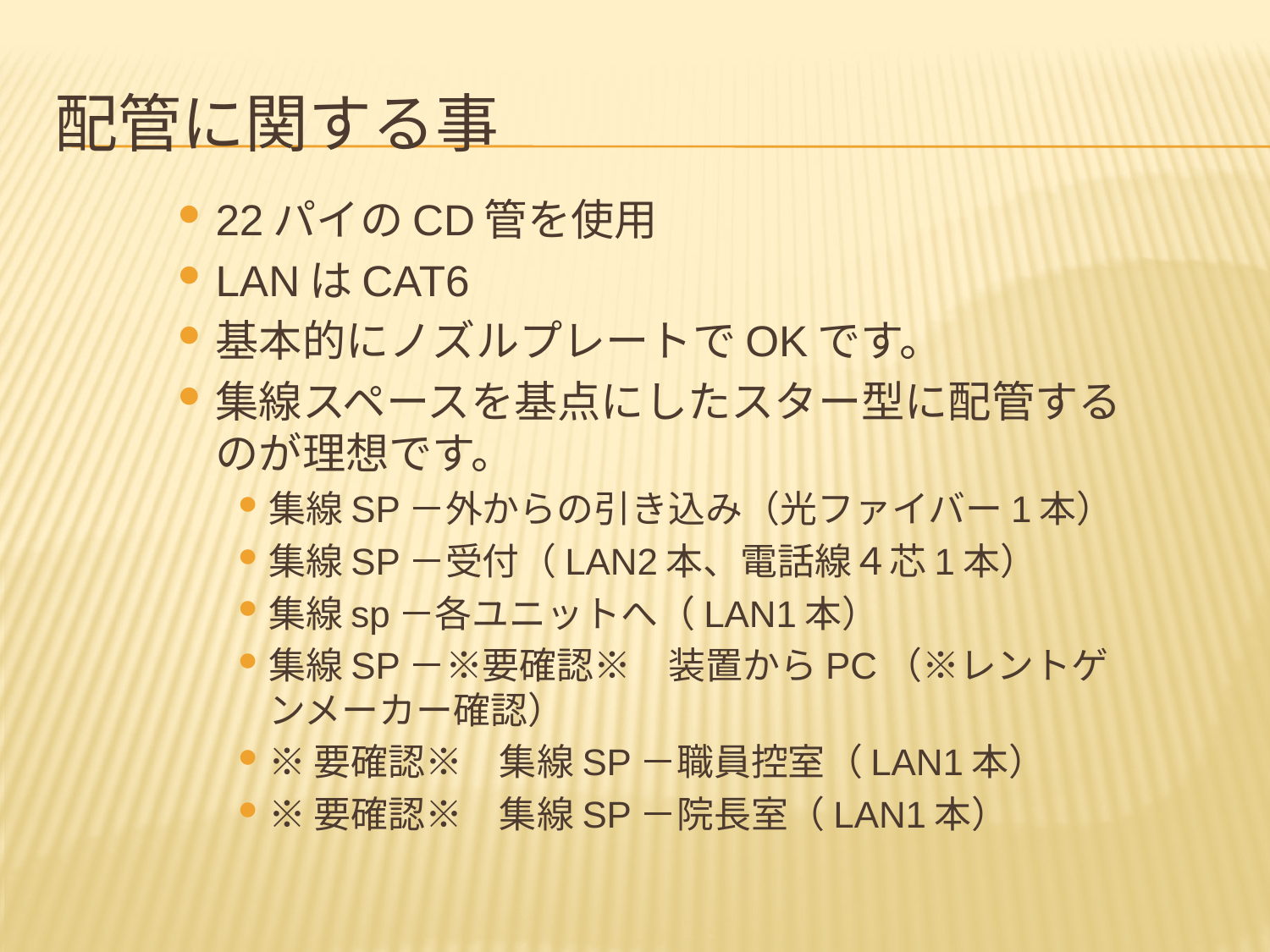

# 配管に関する事
22パイのCD管を使用
LANはCAT6
基本的にノズルプレートでOKです。
集線スペースを基点にしたスター型に配管するのが理想です。
集線SP－外からの引き込み（光ファイバー1本）
集線SP－受付（LAN2本、電話線４芯1本）
集線sp－各ユニットへ（LAN1本）
集線SP－※要確認※　装置からPC（※レントゲンメーカー確認）
※要確認※　集線SP－職員控室（LAN1本）
※要確認※　集線SP－院長室（LAN1本）